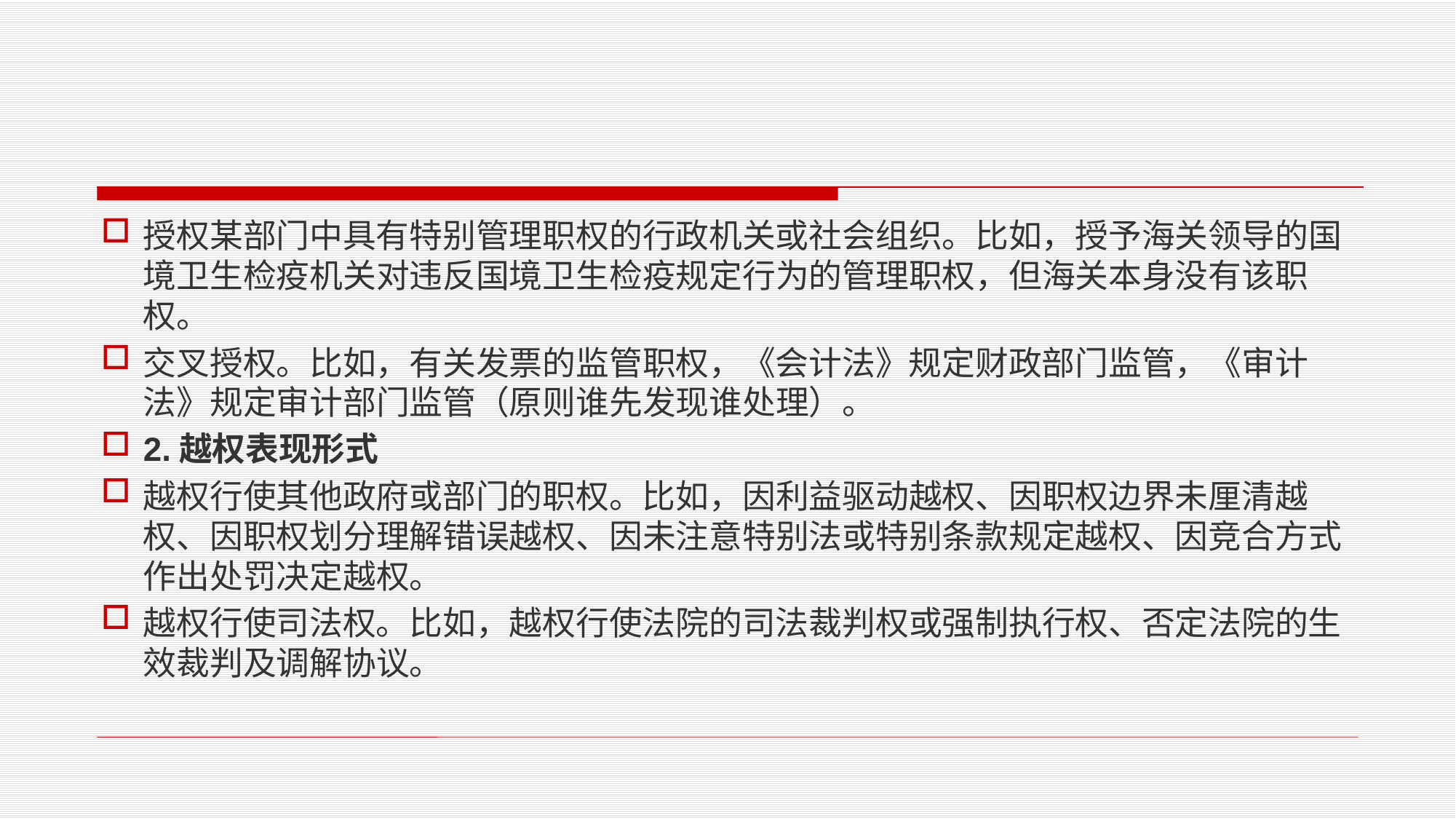

#
授权某部门中具有特别管理职权的行政机关或社会组织。比如，授予海关领导的国境卫生检疫机关对违反国境卫生检疫规定行为的管理职权，但海关本身没有该职权。
交叉授权。比如，有关发票的监管职权，《会计法》规定财政部门监管，《审计法》规定审计部门监管（原则谁先发现谁处理）。
2.越权表现形式
越权行使其他政府或部门的职权。比如，因利益驱动越权、因职权边界未厘清越权、因职权划分理解错误越权、因未注意特别法或特别条款规定越权、因竞合方式作出处罚决定越权。
越权行使司法权。比如，越权行使法院的司法裁判权或强制执行权、否定法院的生效裁判及调解协议。